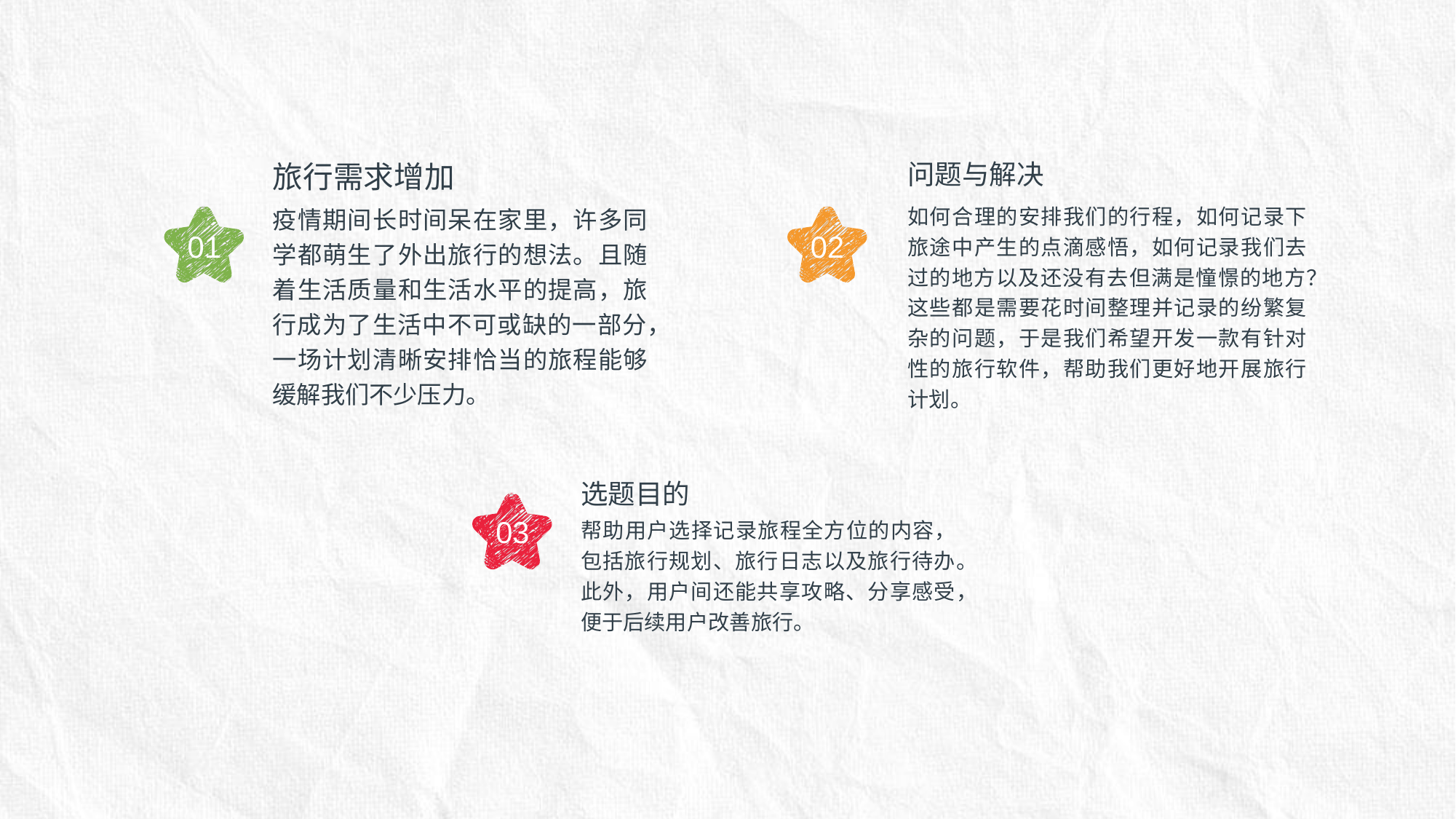

旅行需求增加
疫情期间长时间呆在家里，许多同学都萌生了外出旅行的想法。且随着生活质量和生活水平的提高，旅行成为了生活中不可或缺的一部分，一场计划清晰安排恰当的旅程能够缓解我们不少压力。
问题与解决
如何合理的安排我们的行程，如何记录下旅途中产生的点滴感悟，如何记录我们去过的地方以及还没有去但满是憧憬的地方？这些都是需要花时间整理并记录的纷繁复杂的问题，于是我们希望开发一款有针对性的旅行软件，帮助我们更好地开展旅行计划。

01

02
选题目的
帮助用户选择记录旅程全方位的内容，包括旅行规划、旅行日志以及旅行待办。此外，用户间还能共享攻略、分享感受，便于后续用户改善旅行。

03